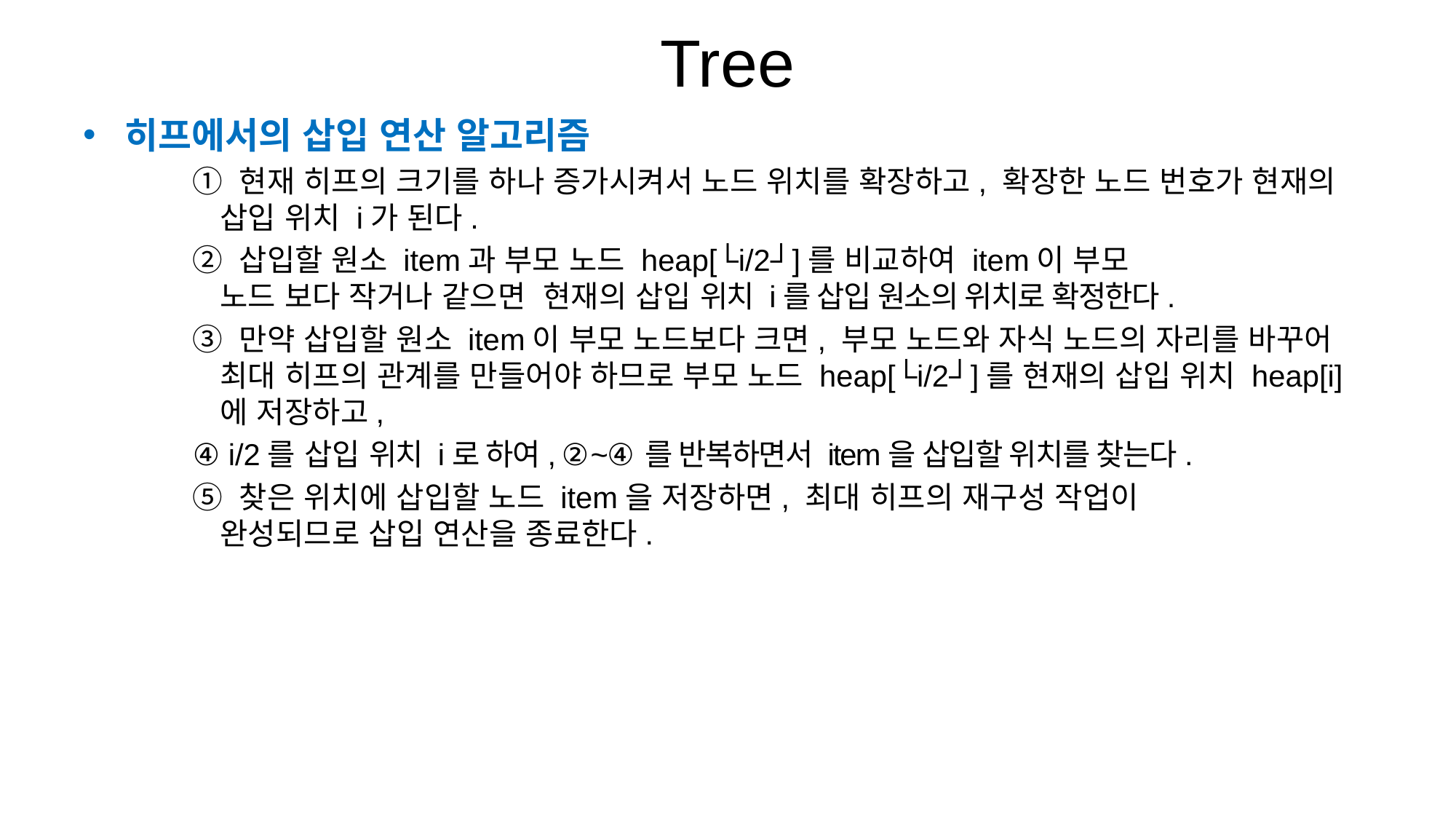

# Tree
히프에서의 삽입 연산 알고리즘
① 현재 히프의 크기를 하나 증가시켜서 노드 위치를 확장하고, 확장한 노드 번호가 현재의 삽입 위치 i가 된다.
② 삽입할 원소 item과 부모 노드 heap[└i/2┘]를 비교하여 item이 부모
노드 보다 작거나 같으면  현재의 삽입 위치 i를 삽입 원소의 위치로 확정한다.
③ 만약 삽입할 원소 item이 부모 노드보다 크면, 부모 노드와 자식 노드의 자리를 바꾸어 최대 히프의 관계를 만들어야 하므로 부모 노드 heap[└i/2┘]를 현재의 삽입 위치 heap[i]에 저장하고,
④ i/2를 삽입 위치 i로 하여, ②~④를 반복하면서 item을 삽입할 위치를 찾는다.
⑤ 찾은 위치에 삽입할 노드 item을 저장하면, 최대 히프의 재구성 작업이
완성되므로 삽입 연산을 종료한다.